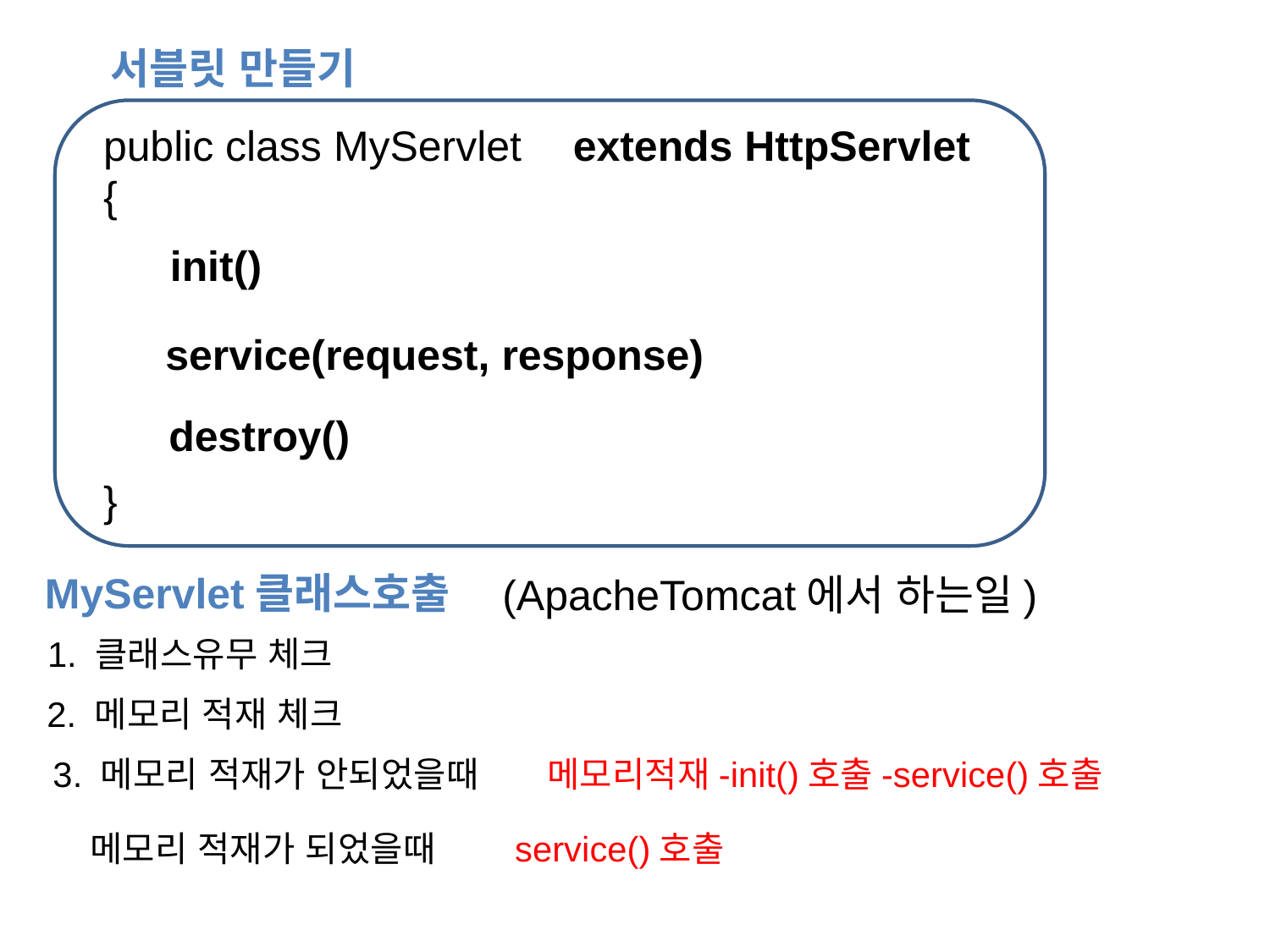

서블릿 만들기

public class MyServlet
{

}
extends HttpServlet
init()
service(request, response)
destroy()
MyServlet클래스호출
(ApacheTomcat에서 하는일)
1. 클래스유무 체크
2. 메모리 적재 체크
3. 메모리 적재가 안되었을때
메모리적재-init()호출-service()호출
   메모리 적재가 되었을때
service()호출